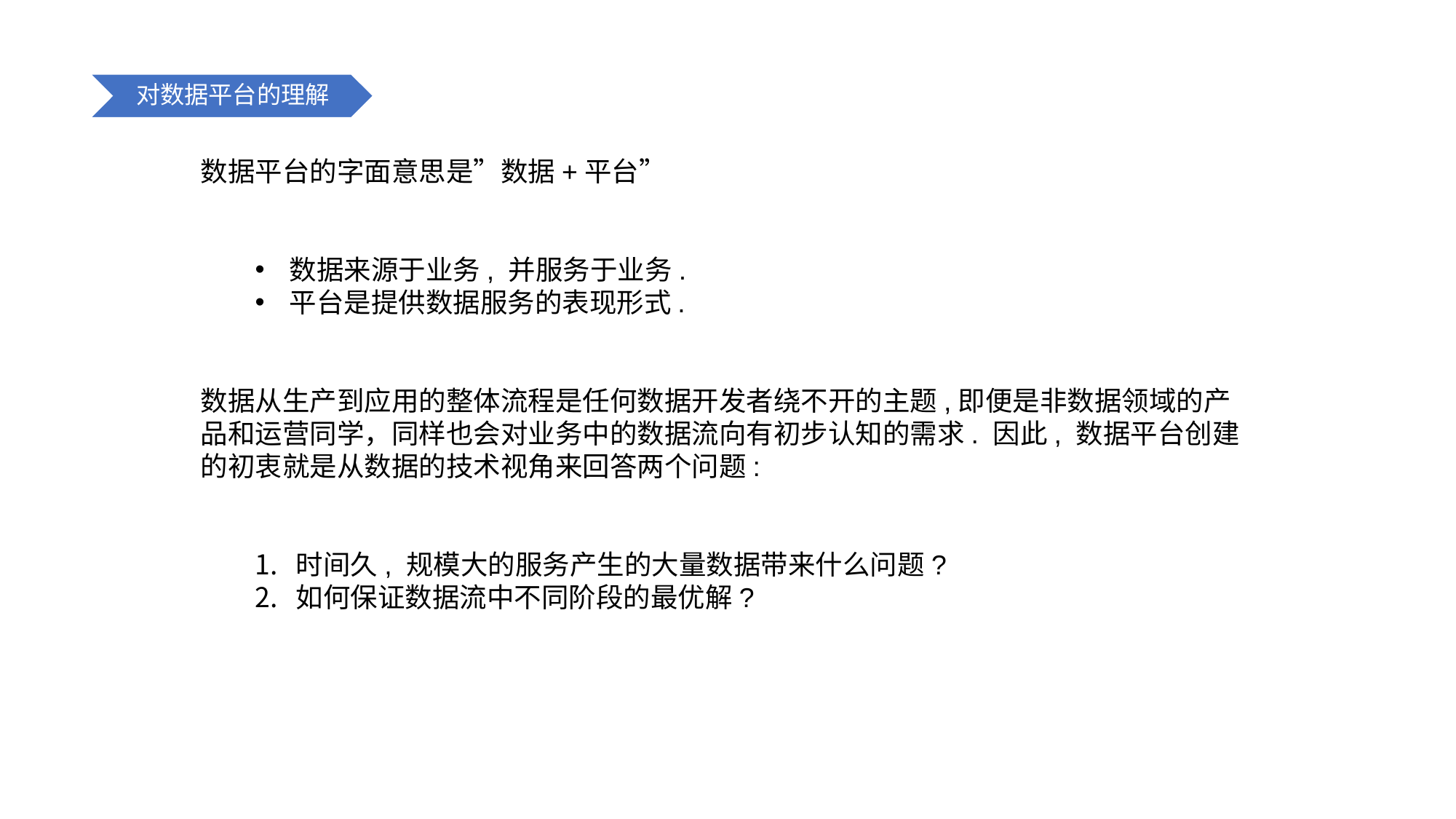

对数据平台的理解
数据平台的字面意思是”数据+平台”

数据来源于业务, 并服务于业务.
平台是提供数据服务的表现形式.

数据从生产到应用的整体流程是任何数据开发者绕不开的主题,即便是非数据领域的产品和运营同学，同样也会对业务中的数据流向有初步认知的需求. 因此, 数据平台创建的初衷就是从数据的技术视角来回答两个问题:

时间久, 规模大的服务产生的大量数据带来什么问题?
如何保证数据流中不同阶段的最优解?